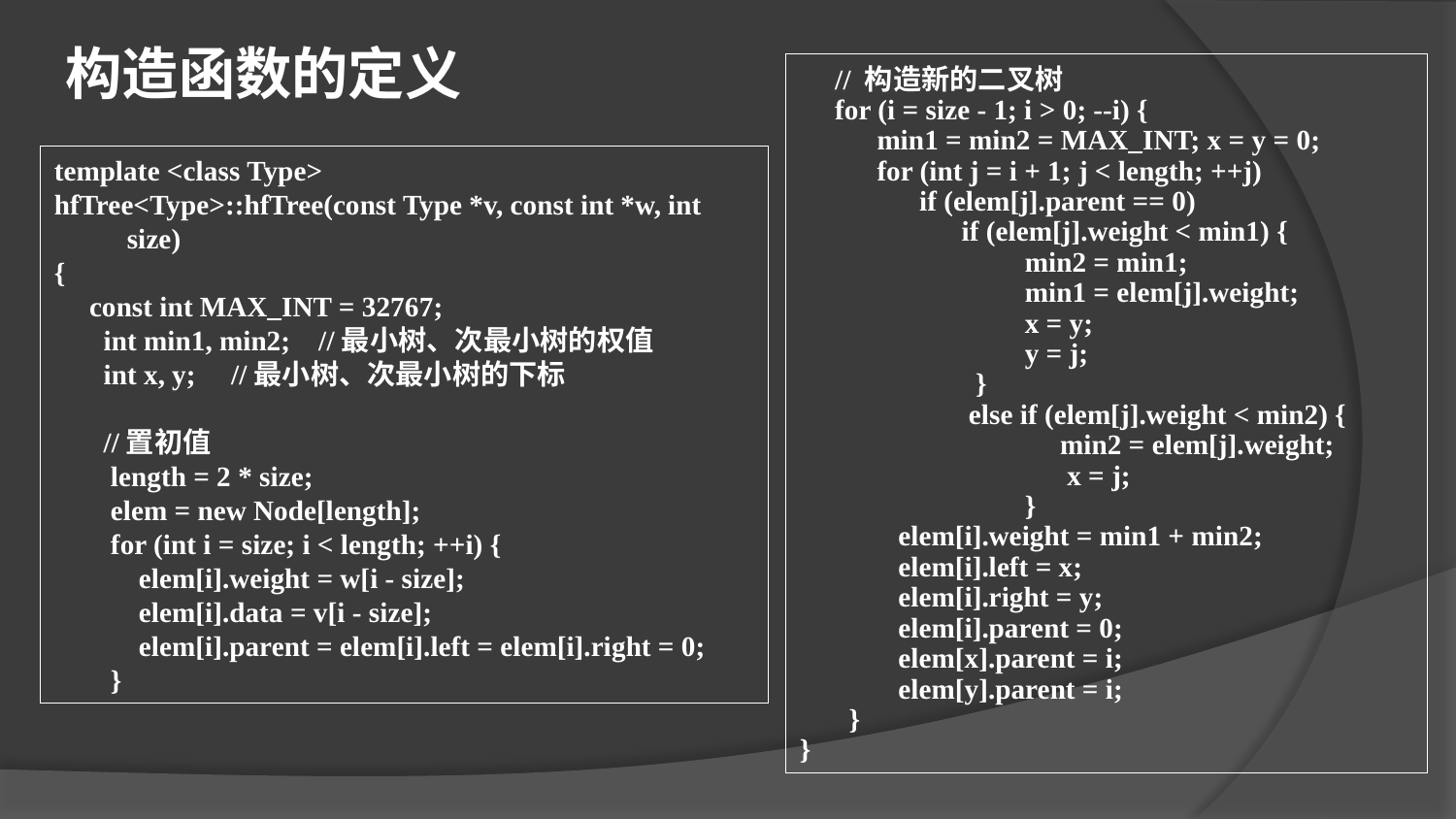

构造函数的定义
     // 构造新的二叉树
     for (i = size - 1; i > 0; --i) {
           min1 = min2 = MAX_INT; x = y = 0;
           for (int j = i + 1; j < length; ++j)
                 if (elem[j].parent == 0)
                       if (elem[j].weight < min1) {
                                min2 = min1;
                                min1 = elem[j].weight;
                                x = y;
                                y = j;
                         }
                        else if (elem[j].weight < min2) {
                                     min2 = elem[j].weight;
                                      x = j;
                                }
              elem[i].weight = min1 + min2;
              elem[i].left = x;
              elem[i].right = y;
              elem[i].parent = 0;
              elem[x].parent = i;
              elem[y].parent = i;
       }
}
template <class Type>
hfTree<Type>::hfTree(const Type *v, const int *w, int size)
{
     const int MAX_INT = 32767;
       int min1, min2;    //最小树、次最小树的权值
       int x, y;     //最小树、次最小树的下标

       //置初值
        length = 2 * size;
        elem = new Node[length];
        for (int i = size; i < length; ++i) {
            elem[i].weight = w[i - size];
            elem[i].data = v[i - size];
            elem[i].parent = elem[i].left = elem[i].right = 0;
        }